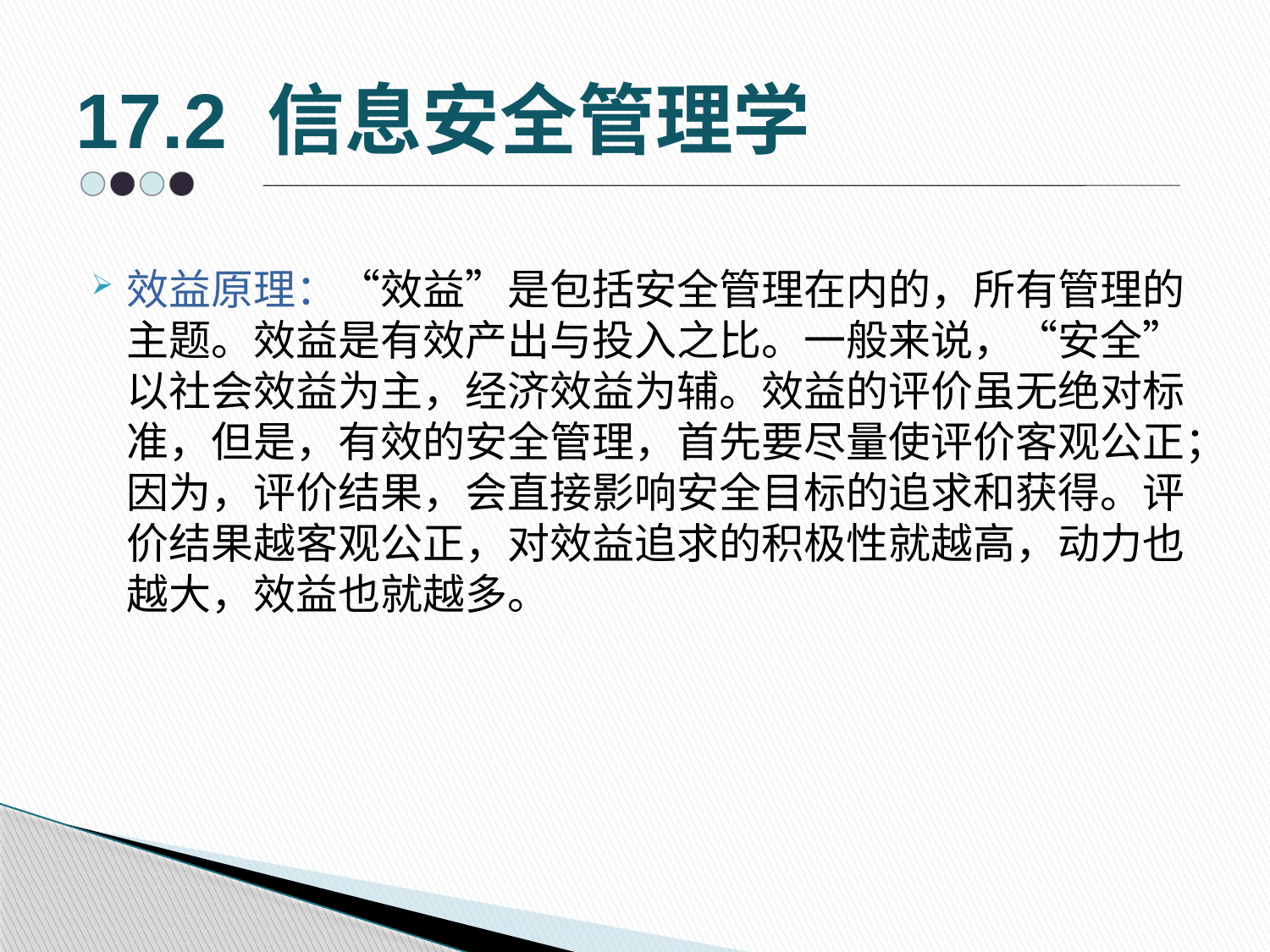

# 17.2 信息安全管理学

效益原理：“效益”是包括安全管理在内的，所有管理的主题。效益是有效产出与投入之比。一般来说，“安全”以社会效益为主，经济效益为辅。效益的评价虽无绝对标准，但是，有效的安全管理，首先要尽量使评价客观公正；因为，评价结果，会直接影响安全目标的追求和获得。评价结果越客观公正，对效益追求的积极性就越高，动力也越大，效益也就越多。